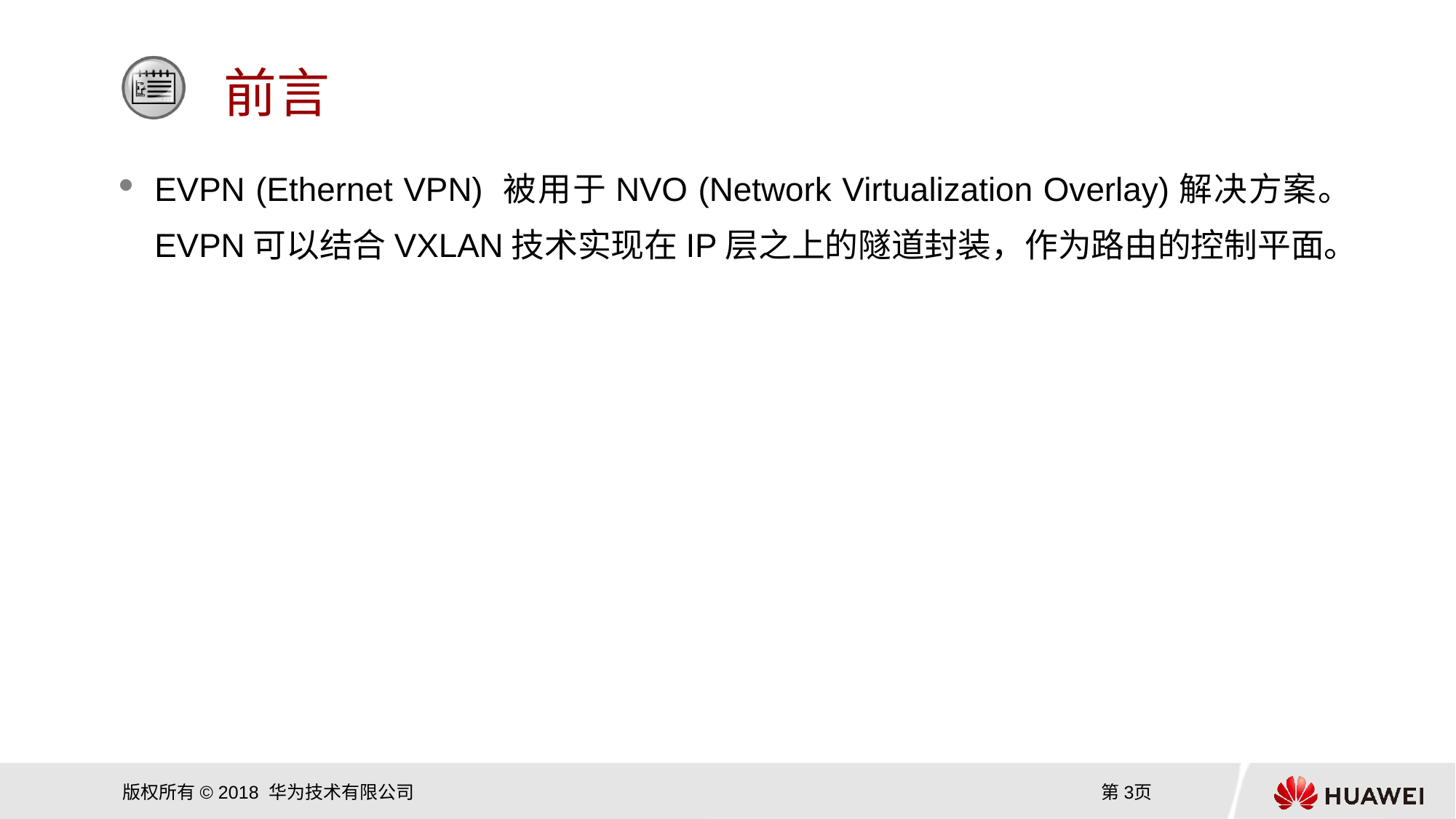

EVPN (Ethernet VPN) 被用于NVO (Network Virtualization Overlay)解决方案。EVPN可以结合VXLAN技术实现在IP层之上的隧道封装，作为路由的控制平面。